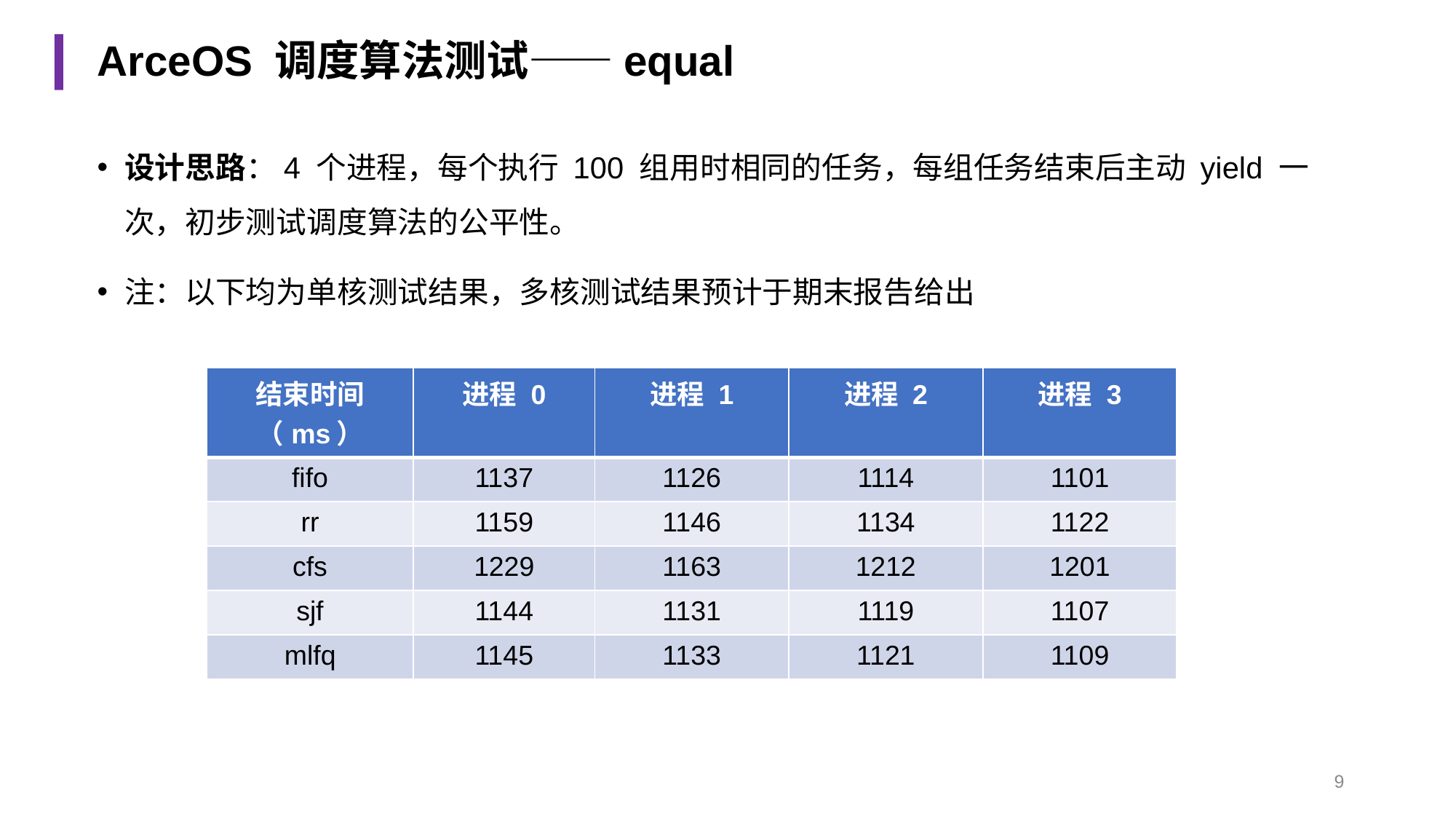

# ArceOS 调度算法测试——equal

设计思路：4 个进程，每个执行 100 组用时相同的任务，每组任务结束后主动 yield 一次，初步测试调度算法的公平性。
注：以下均为单核测试结果，多核测试结果预计于期末报告给出
| 结束时间（ms） | 进程 0 | 进程 1 | 进程 2 | 进程 3 |
| --- | --- | --- | --- | --- |
| fifo | 1137 | 1126 | 1114 | 1101 |
| rr | 1159 | 1146 | 1134 | 1122 |
| cfs | 1229 | 1163 | 1212 | 1201 |
| sjf | 1144 | 1131 | 1119 | 1107 |
| mlfq | 1145 | 1133 | 1121 | 1109 |
9